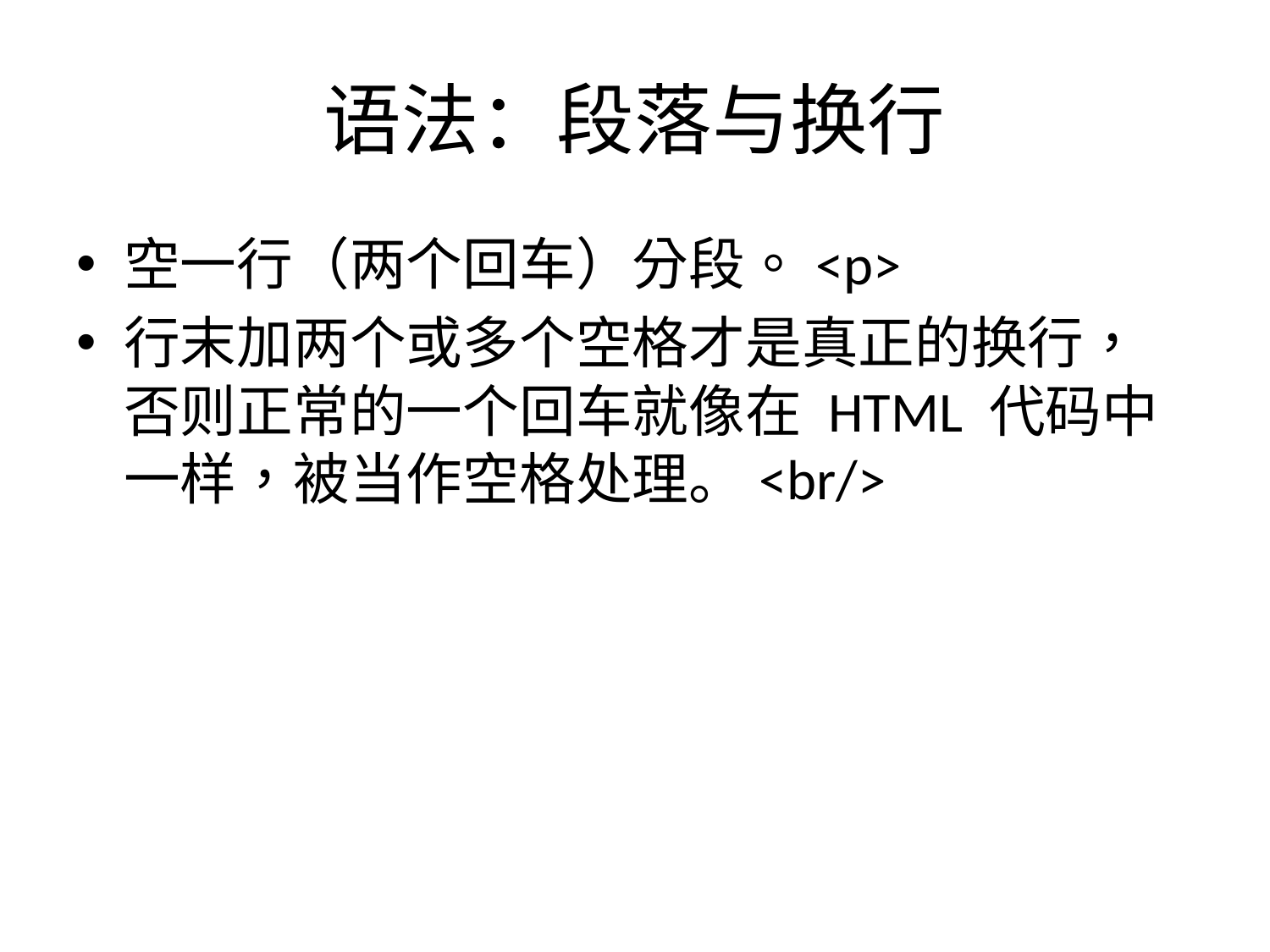

# 语法：段落与换行
空一行（两个回车）分段。<p>
行末加两个或多个空格才是真正的换行，否则正常的一个回车就像在 HTML 代码中一样，被当作空格处理。<br/>